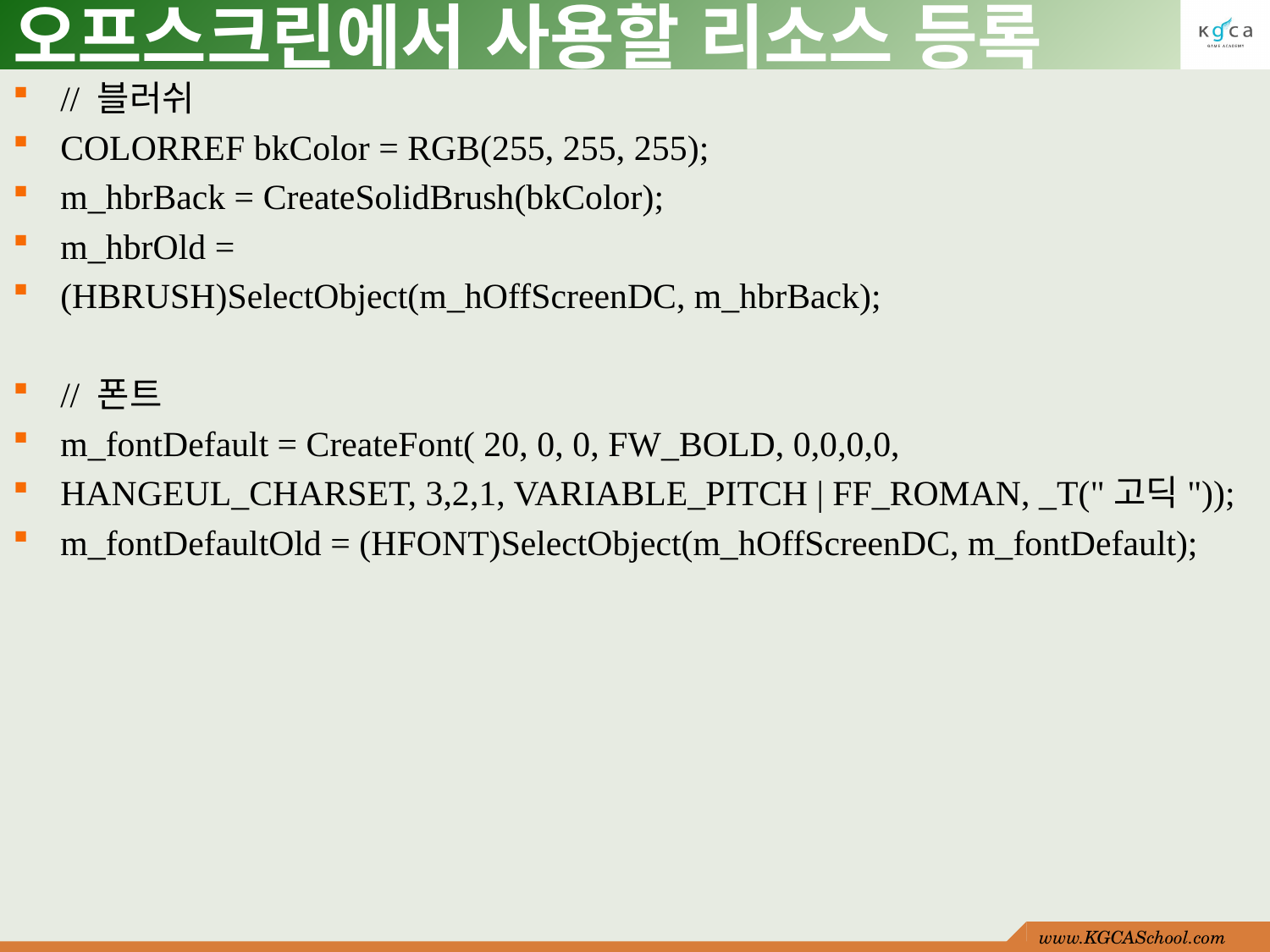

# 오프스크린에서 사용할 리소스 등록
// 블러쉬
COLORREF bkColor = RGB(255, 255, 255);
m_hbrBack = CreateSolidBrush(bkColor);
m_hbrOld =
(HBRUSH)SelectObject(m_hOffScreenDC, m_hbrBack);

// 폰트
m_fontDefault = CreateFont( 20, 0, 0, FW_BOLD, 0,0,0,0,
HANGEUL_CHARSET, 3,2,1, VARIABLE_PITCH | FF_ROMAN, _T("고딕"));
m_fontDefaultOld = (HFONT)SelectObject(m_hOffScreenDC, m_fontDefault);